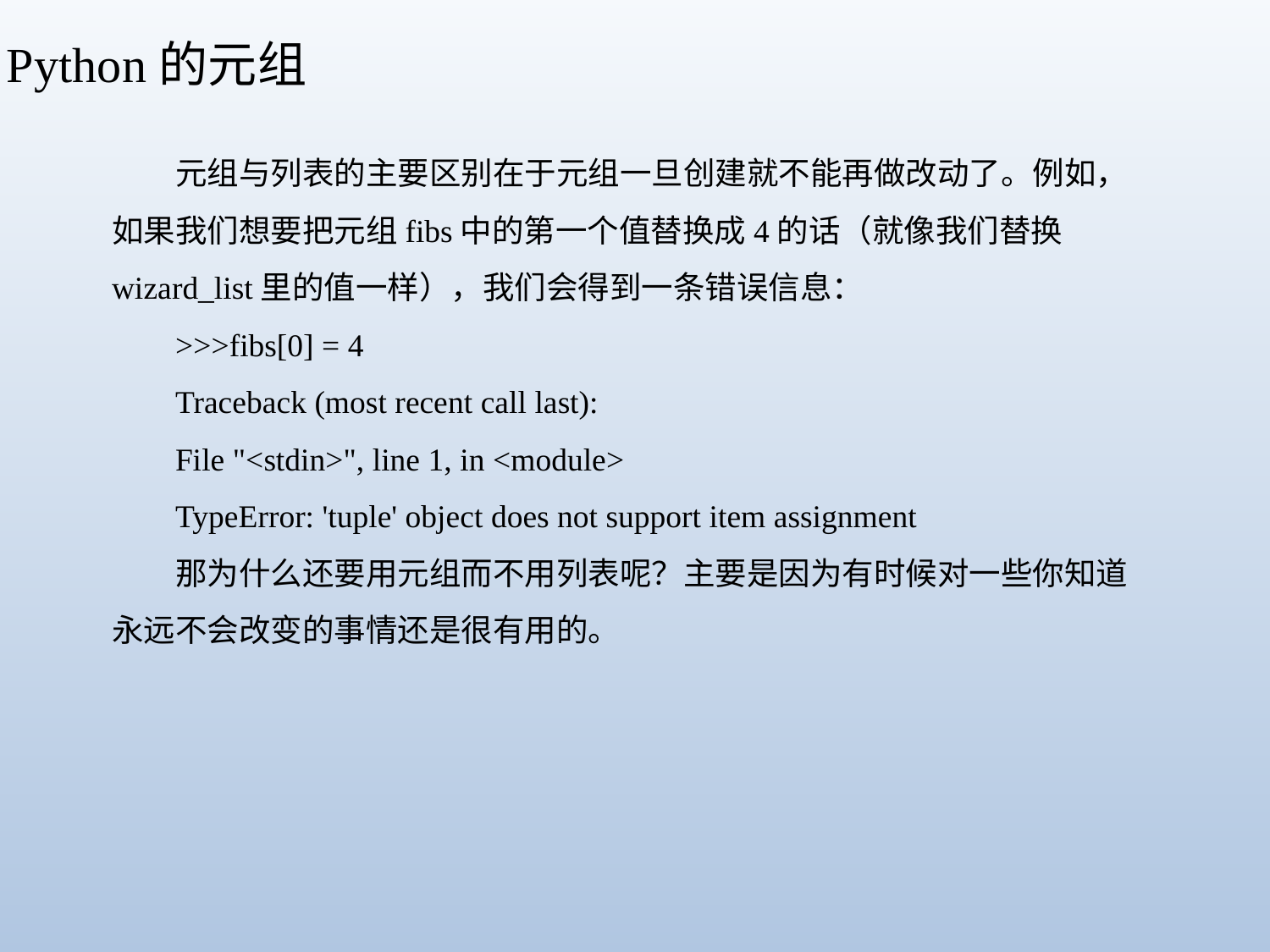

Python的元组
元组与列表的主要区别在于元组一旦创建就不能再做改动了。例如，如果我们想要把元组fibs中的第一个值替换成4的话（就像我们替换wizard_list里的值一样），我们会得到一条错误信息：
>>>fibs[0] = 4
Traceback (most recent call last):
File "<stdin>", line 1, in <module>
TypeError: 'tuple' object does not support item assignment
那为什么还要用元组而不用列表呢？主要是因为有时候对一些你知道永远不会改变的事情还是很有用的。